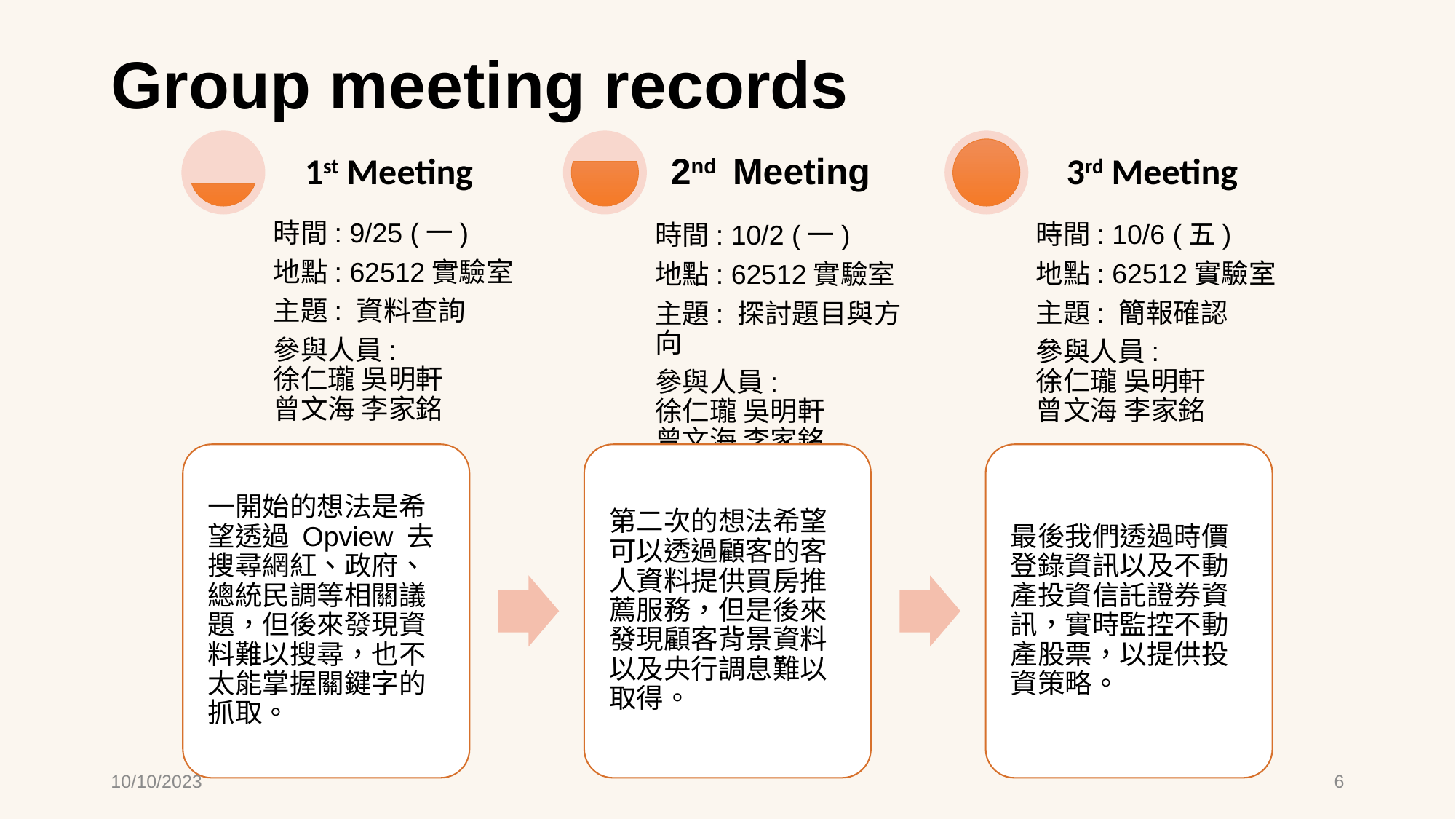

# Group meeting records
時間: 9/25 (一)
地點: 62512實驗室
主題: 資料查詢
參與人員:
徐仁瓏 吳明軒
曾文海 李家銘
1st Meeting
時間: 10/2 (一)
地點: 62512實驗室
主題: 探討題目與方向
參與人員:
徐仁瓏 吳明軒
曾文海 李家銘
2nd  Meeting
時間: 10/6 (五)
地點: 62512實驗室
主題: 簡報確認
參與人員:
徐仁瓏 吳明軒
曾文海 李家銘
3rd Meeting
一開始的想法是希望透過 Opview 去搜尋網紅、政府、總統民調等相關議題，但後來發現資料難以搜尋，也不太能掌握關鍵字的抓取。

第二次的想法希望可以透過顧客的客人資料提供買房推薦服務，但是後來發現顧客背景資料以及央行調息難以取得。

最後我們透過時價登錄資訊以及不動產投資信託證券資訊，實時監控不動產股票，以提供投資策略。
10/10/2023
6